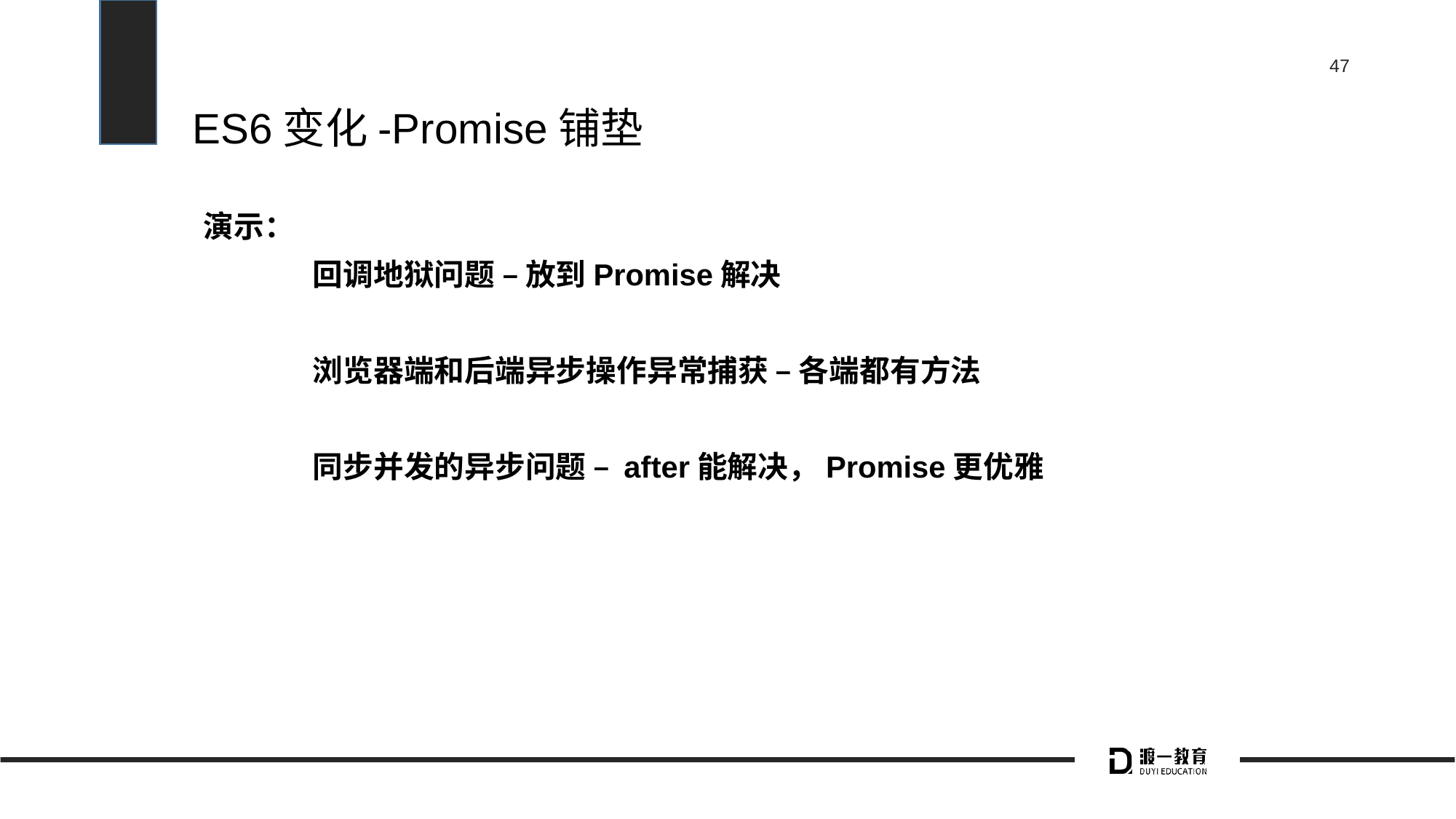

# ES6变化-Promise铺垫
演示：
	回调地狱问题 – 放到Promise解决

	浏览器端和后端异步操作异常捕获 – 各端都有方法

	同步并发的异步问题 – after能解决，Promise更优雅